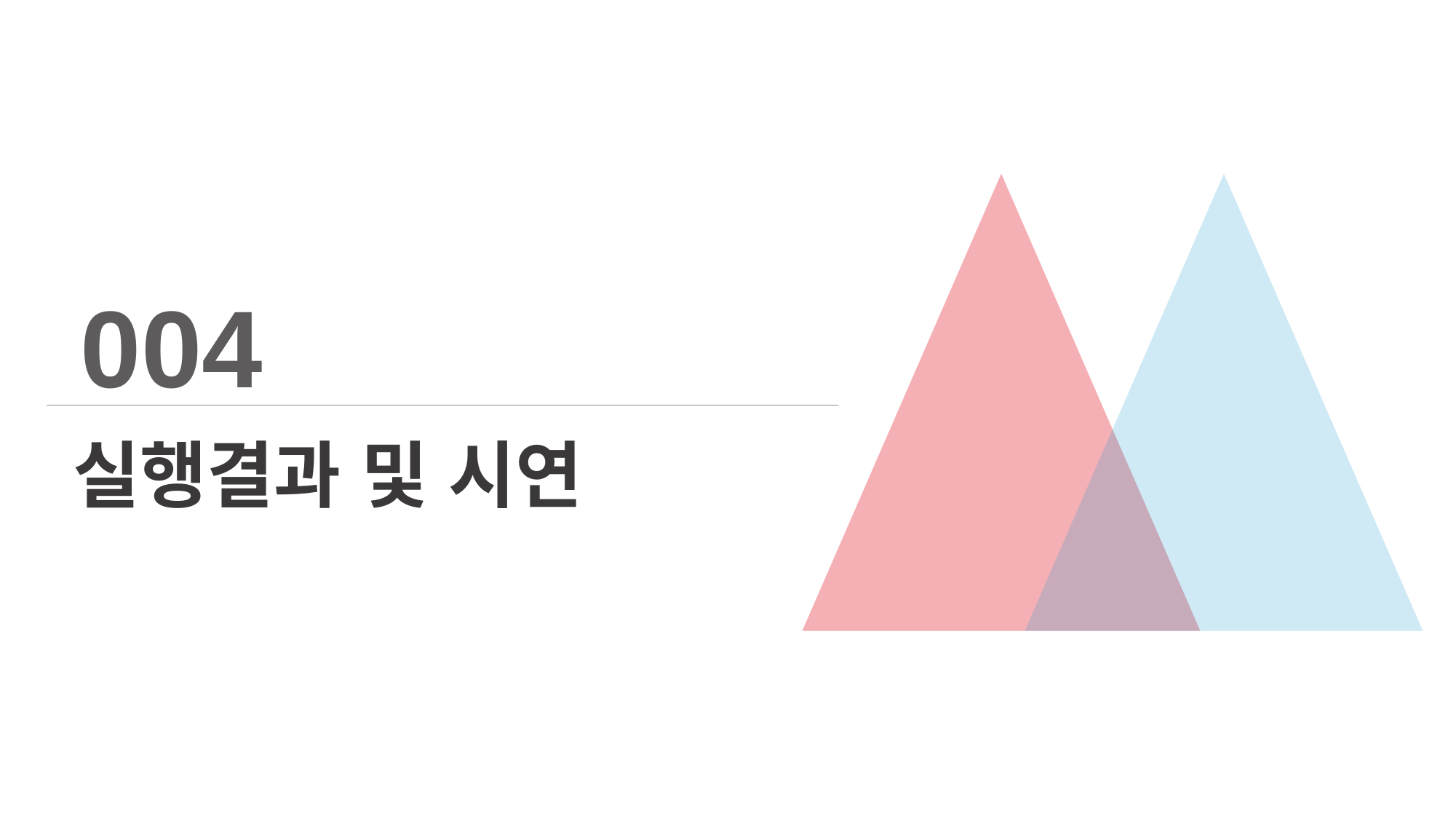

004
실행결과 및 시연

Copyrightⓒ. Saebyeol Yu. All Rights Reserved.